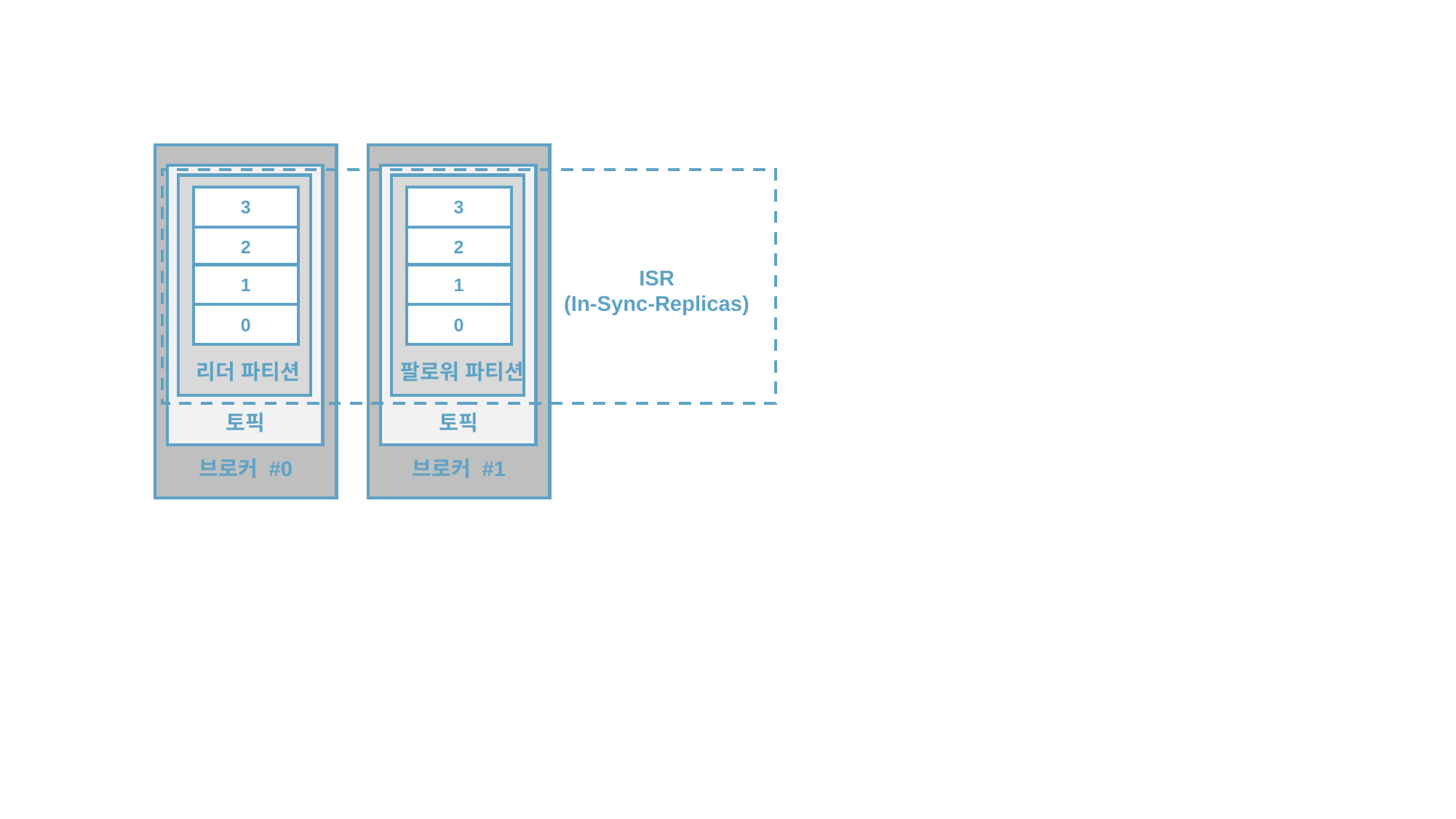

3

3

2

2
ISR
(In-Sync-Replicas)

1

1

0

0
리더 파티션
팔로워 파티션
토픽
토픽
브로커 #0
브로커 #1